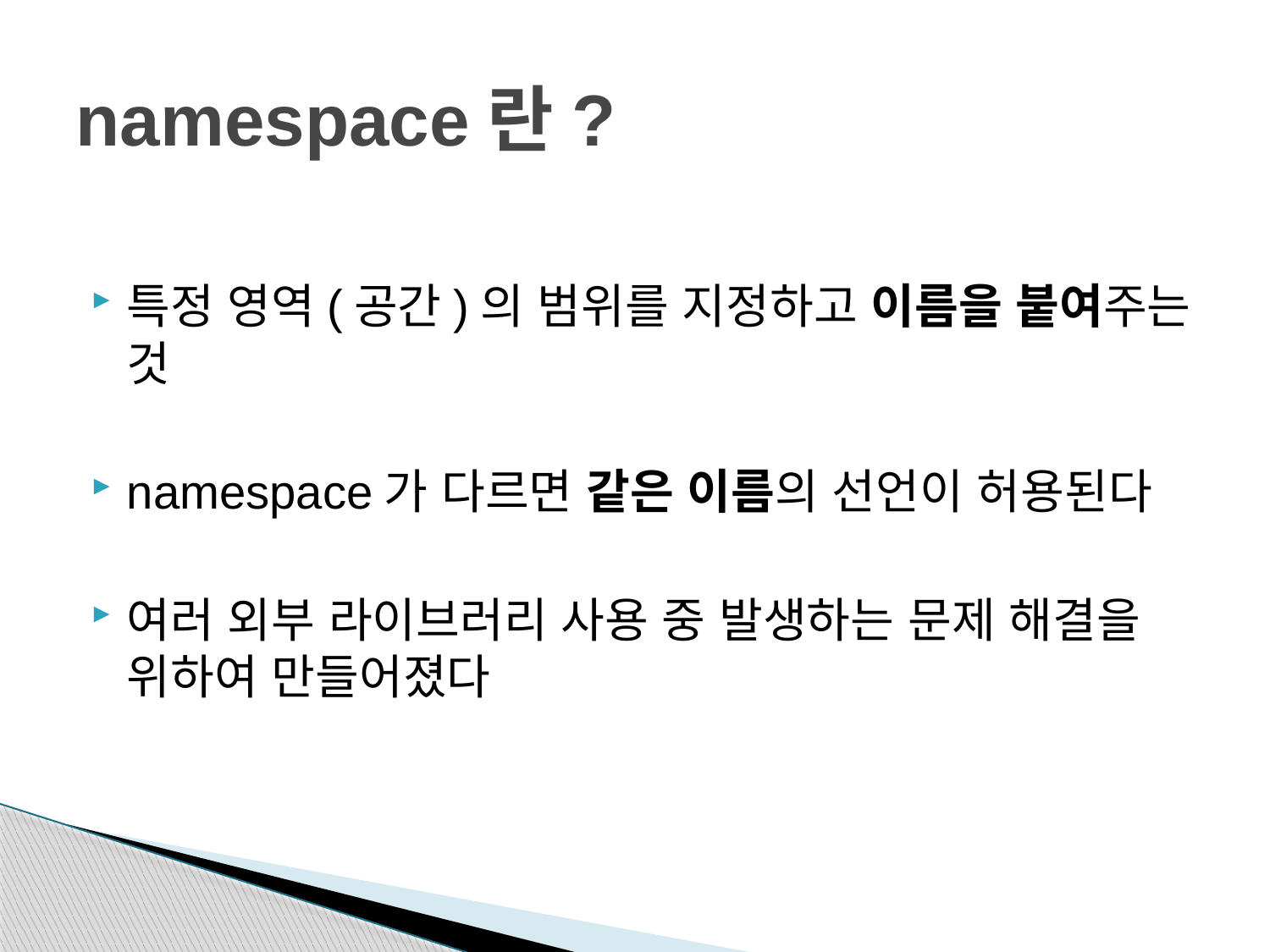

# namespace란?

특정 영역(공간)의 범위를 지정하고 이름을 붙여주는 것

namespace가 다르면 같은 이름의 선언이 허용된다

여러 외부 라이브러리 사용 중 발생하는 문제 해결을 위하여 만들어졌다